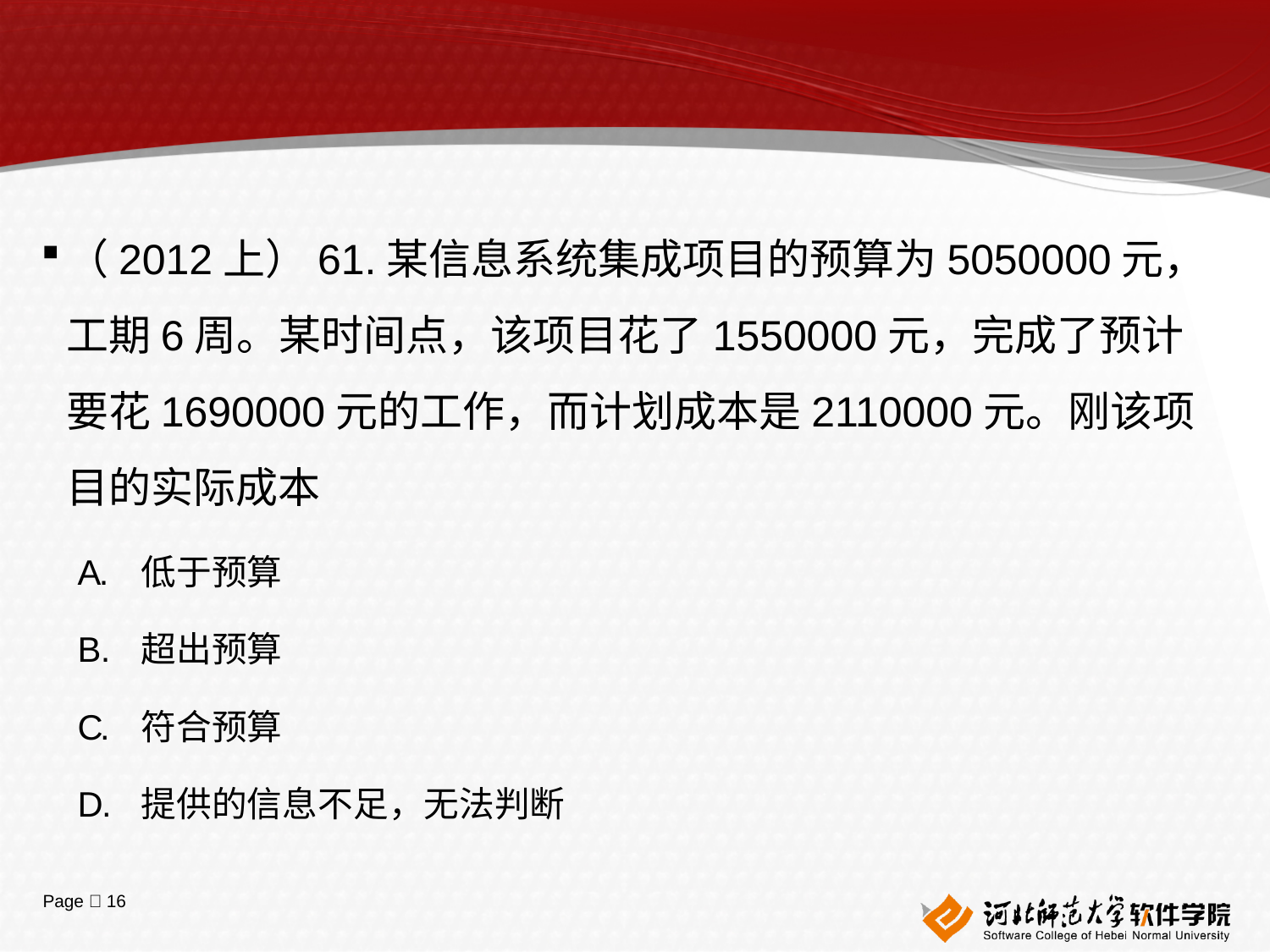

#
（2012上）61.某信息系统集成项目的预算为5050000元，工期6周。某时间点，该项目花了1550000元，完成了预计要花1690000元的工作，而计划成本是2110000元。刚该项目的实际成本
低于预算
超出预算
符合预算
提供的信息不足，无法判断